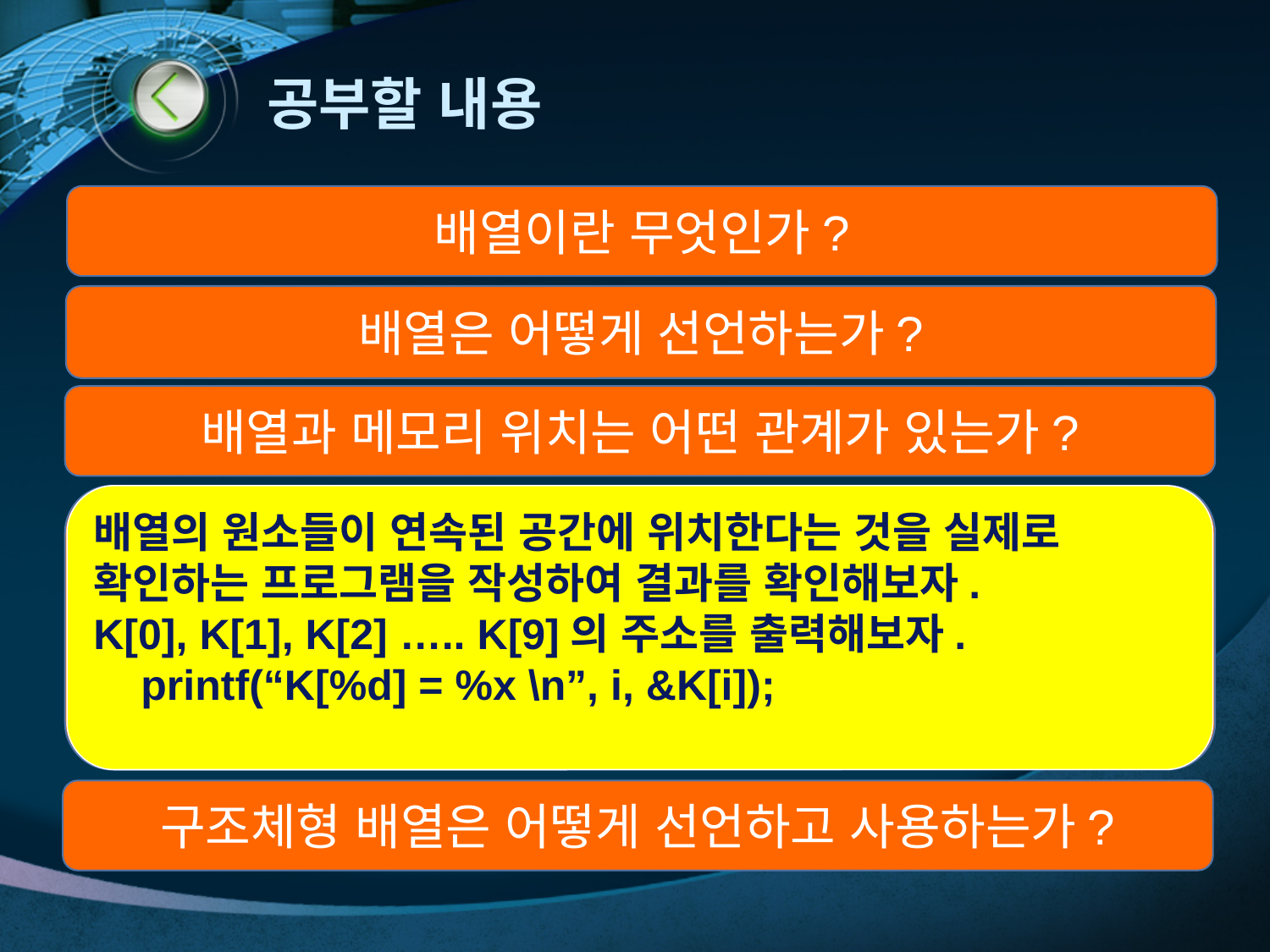

# 공부할 내용
배열이란 무엇인가?
배열은 어떻게 선언하는가?
배열과 메모리 위치는 어떤 관계가 있는가?
10개의 정수형 배열 K에 1~10까지의 숫자를 입력하려고 한다. 어떻게 하면 되는가?

배열의 원소들이 연속된 공간에 위치한다는 것을 실제로 확인하는 프로그램을 작성하여 결과를 확인해보자.
K[0], K[1], K[2] ….. K[9]의 주소를 출력해보자.
    printf(“K[%d] = %x \n”, i, &K[i]);
1
2
3
4
5
6
7
8
9
10
K[0]  K[1]  K[2]  K[3]  K[4]  K[5]  K[6]  K[7]  K[8] K[9]
구조체형 배열은 어떻게 선언하고 사용하는가?